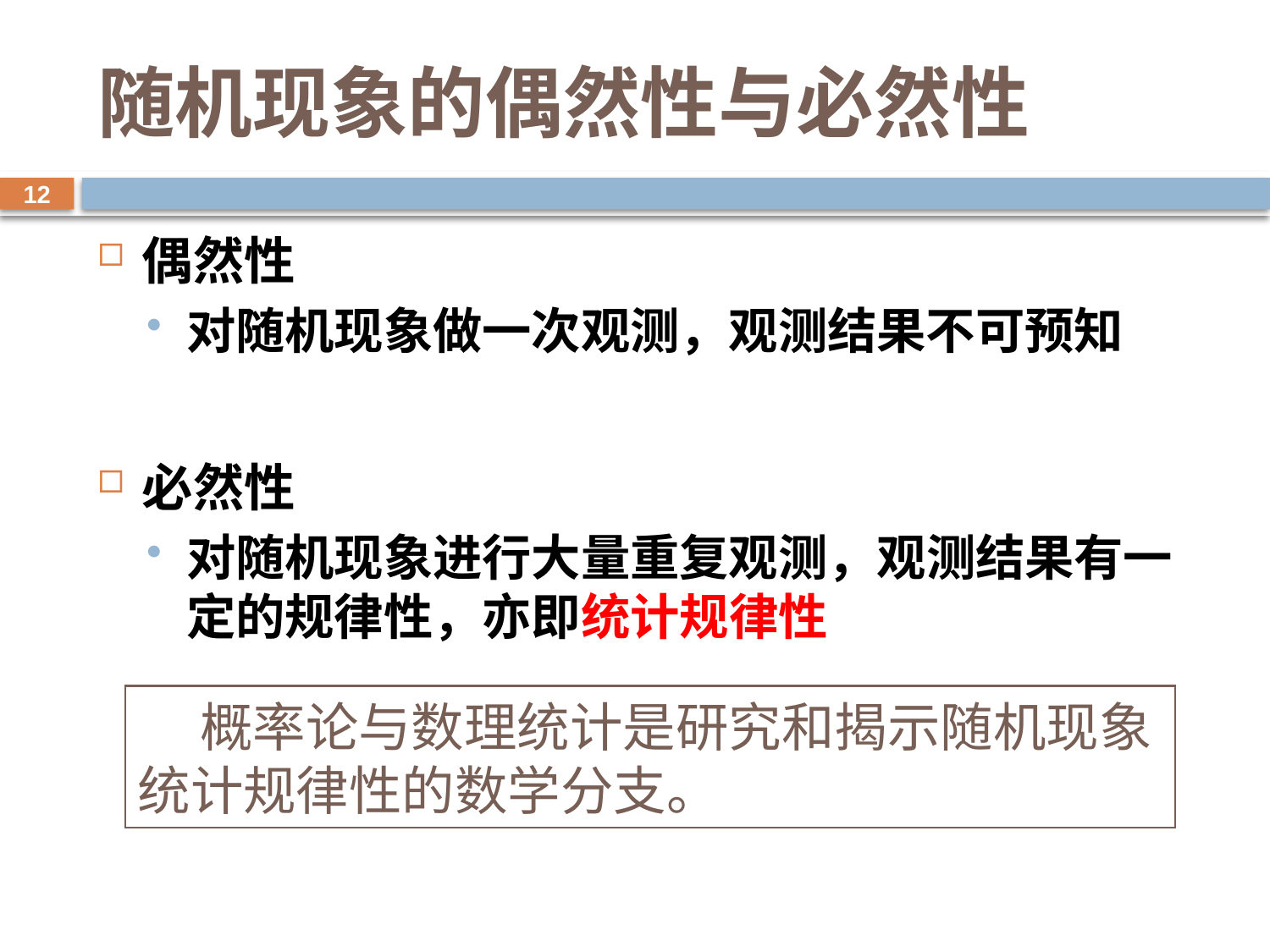

# 随机现象的偶然性与必然性
12
偶然性
对随机现象做一次观测，观测结果不可预知

必然性
对随机现象进行大量重复观测，观测结果有一定的规律性，亦即统计规律性
    概率论与数理统计是研究和揭示随机现象统计规律性的数学分支。